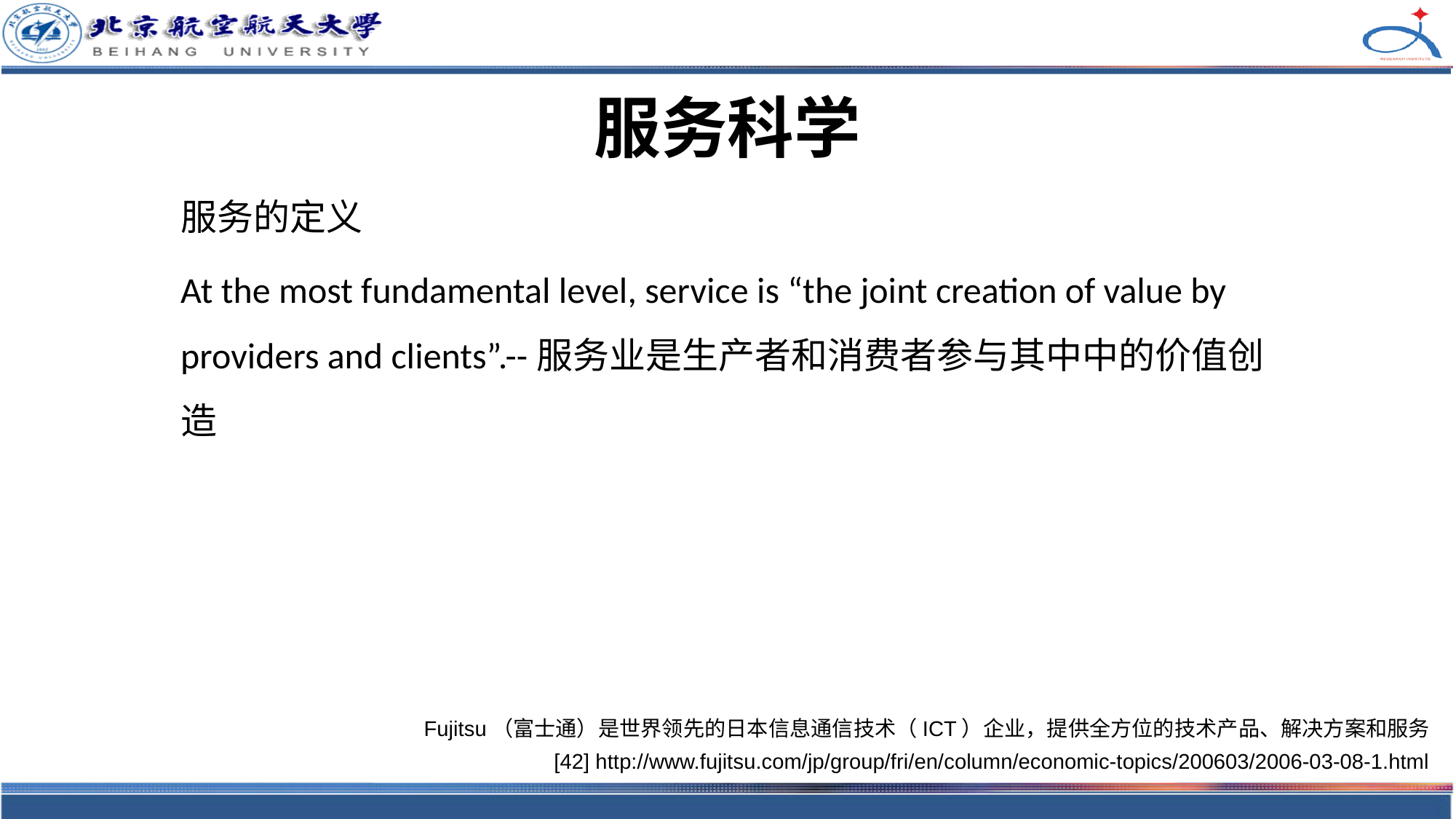

# 服务科学
服务的定义
At the most fundamental level, service is “the joint creation of value by providers and clients”.--服务业是生产者和消费者参与其中中的价值创造

Fujitsu（富士通）是世界领先的日本信息通信技术（ICT）企业，提供全方位的技术产品、解决方案和服务
[42] http://www.fujitsu.com/jp/group/fri/en/column/economic-topics/200603/2006-03-08-1.html